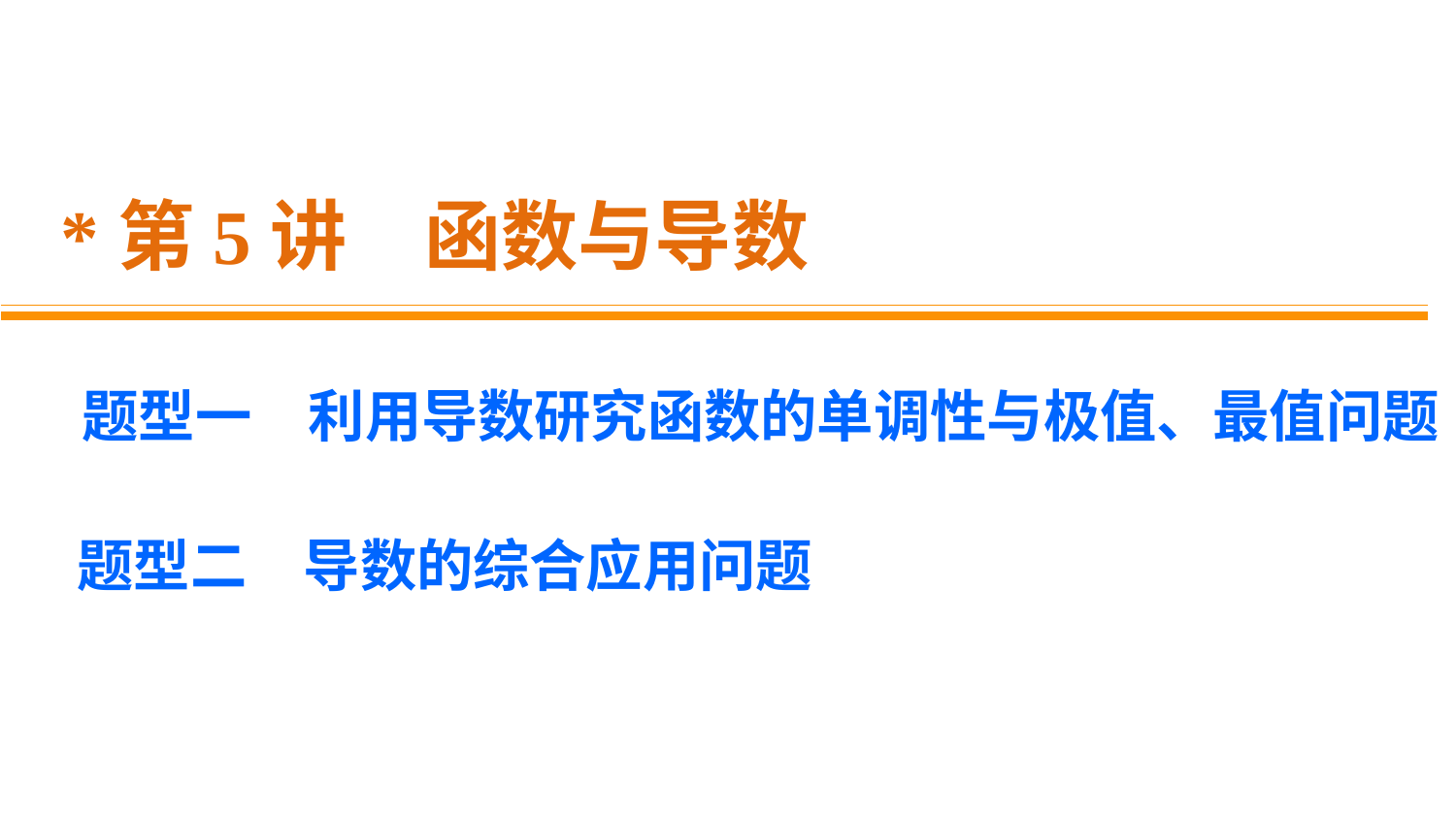

*第5讲　函数与导数
题型一　利用导数研究函数的单调性与极值、最值问题
题型二　导数的综合应用问题